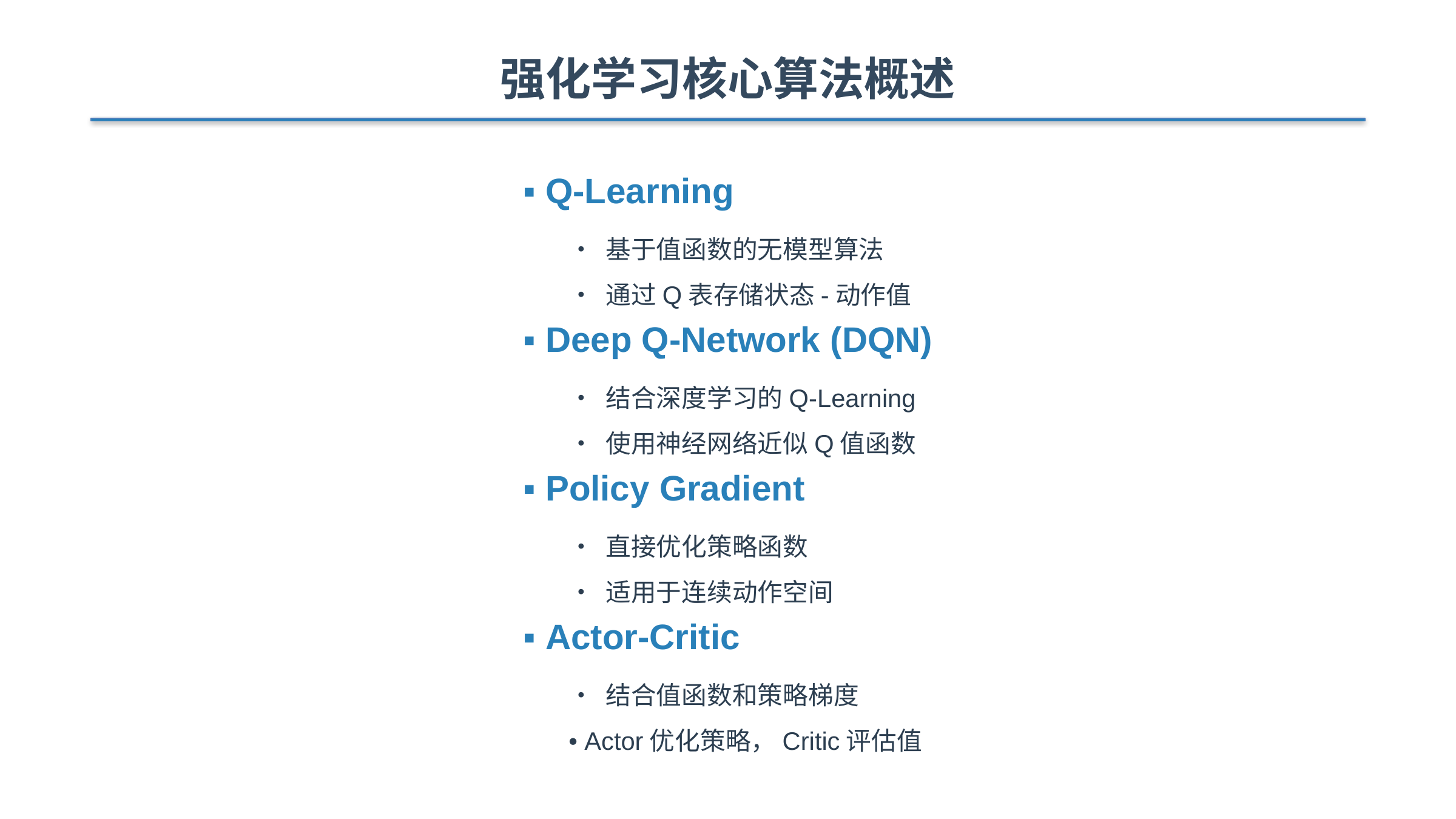

强化学习核心算法概述

▪ Q-Learning
• 基于值函数的无模型算法
• 通过Q表存储状态-动作值
▪ Deep Q-Network (DQN)
• 结合深度学习的Q-Learning
• 使用神经网络近似Q值函数
▪ Policy Gradient
• 直接优化策略函数
• 适用于连续动作空间
▪ Actor-Critic
• 结合值函数和策略梯度
• Actor优化策略，Critic评估值